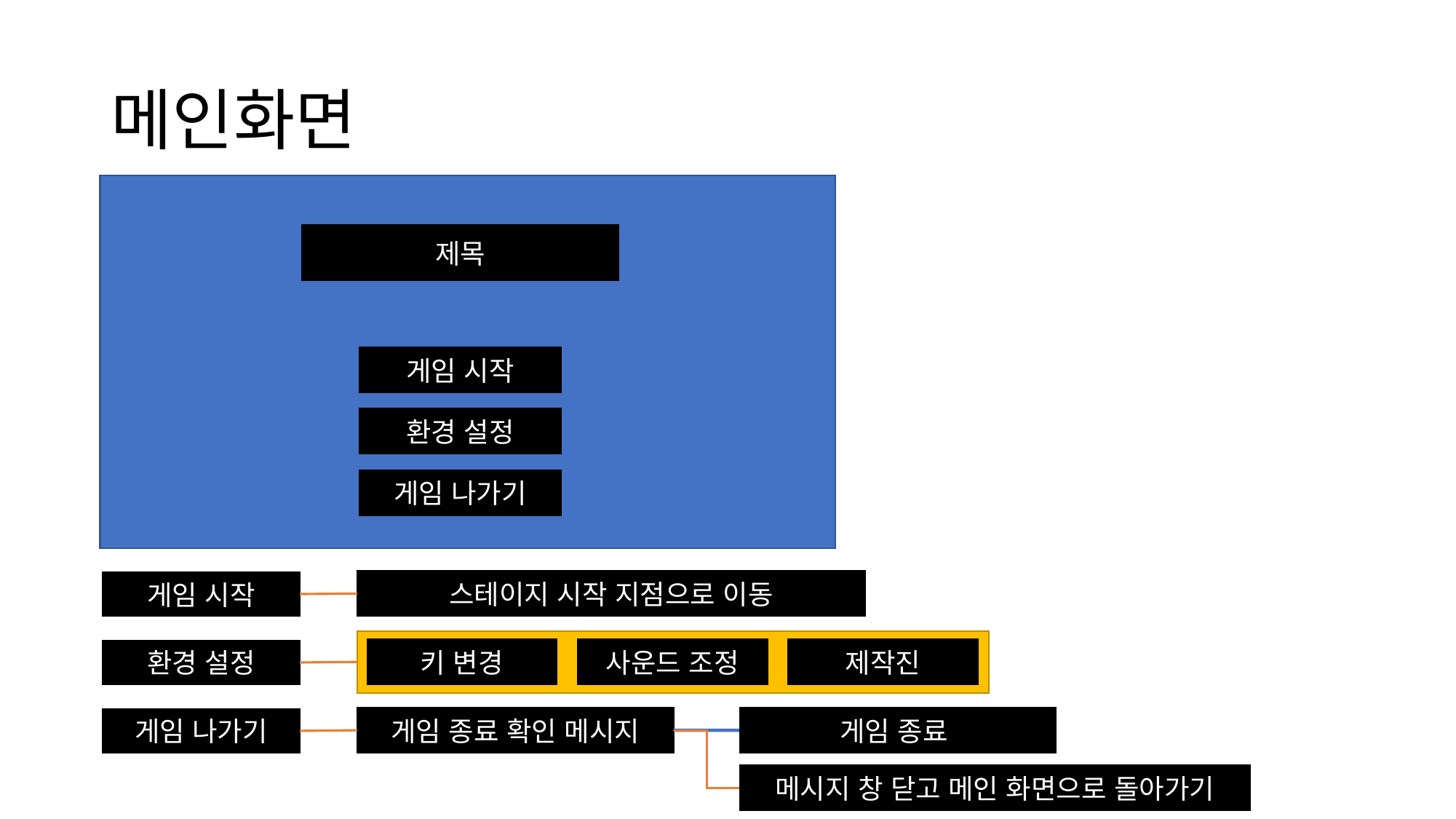

# 메인화면

제목
게임 시작
환경 설정
게임 나가기
스테이지 시작 지점으로 이동
게임 시작

키 변경
사운드 조정
제작진
환경 설정
게임 종료 확인 메시지
게임 종료
게임 나가기
메시지 창 닫고 메인 화면으로 돌아가기